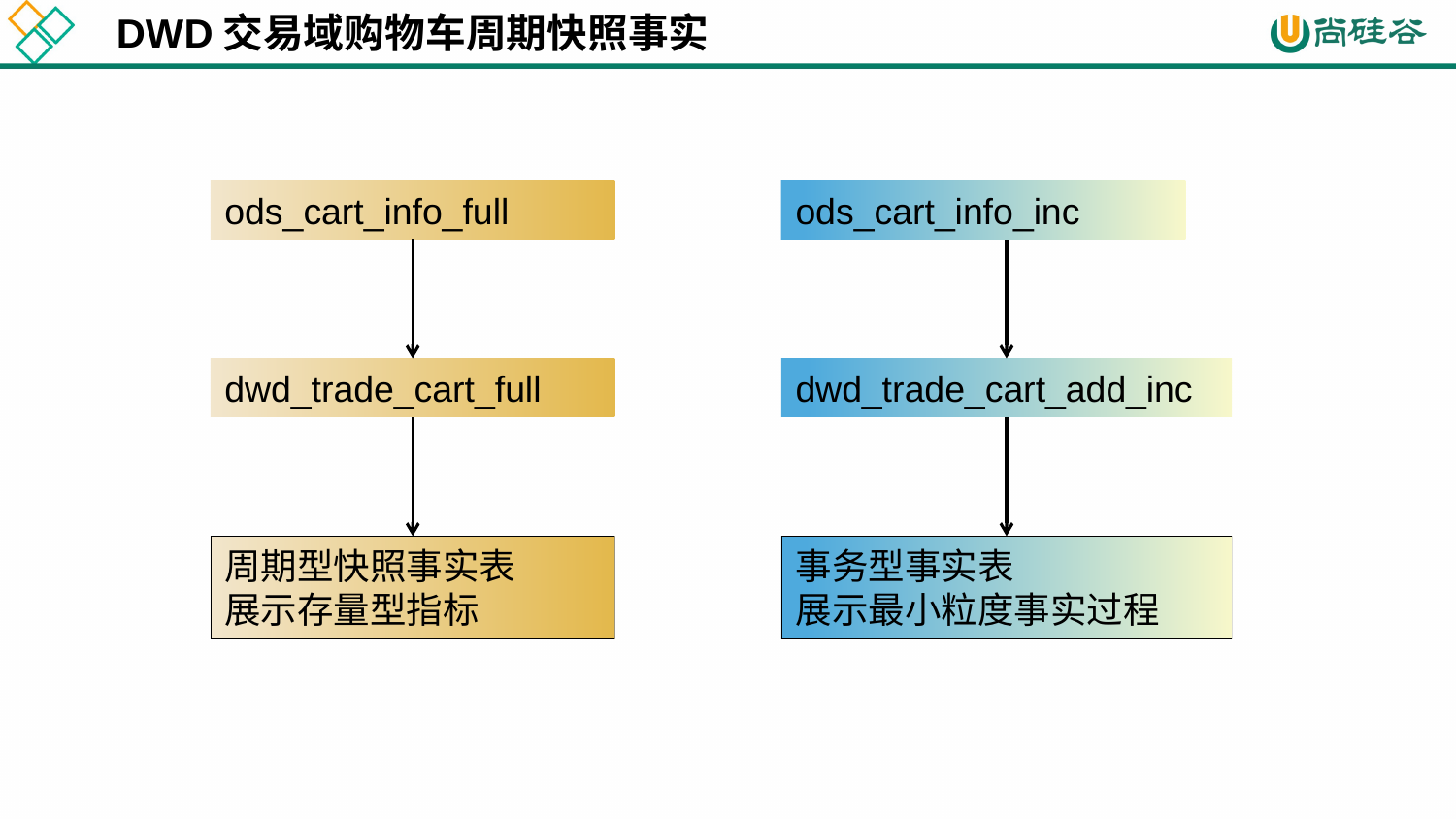

DWD交易域购物车周期快照事实
ods_cart_info_full
ods_cart_info_inc
dwd_trade_cart_full
dwd_trade_cart_add_inc
周期型快照事实表
展示存量型指标
事务型事实表
展示最小粒度事实过程